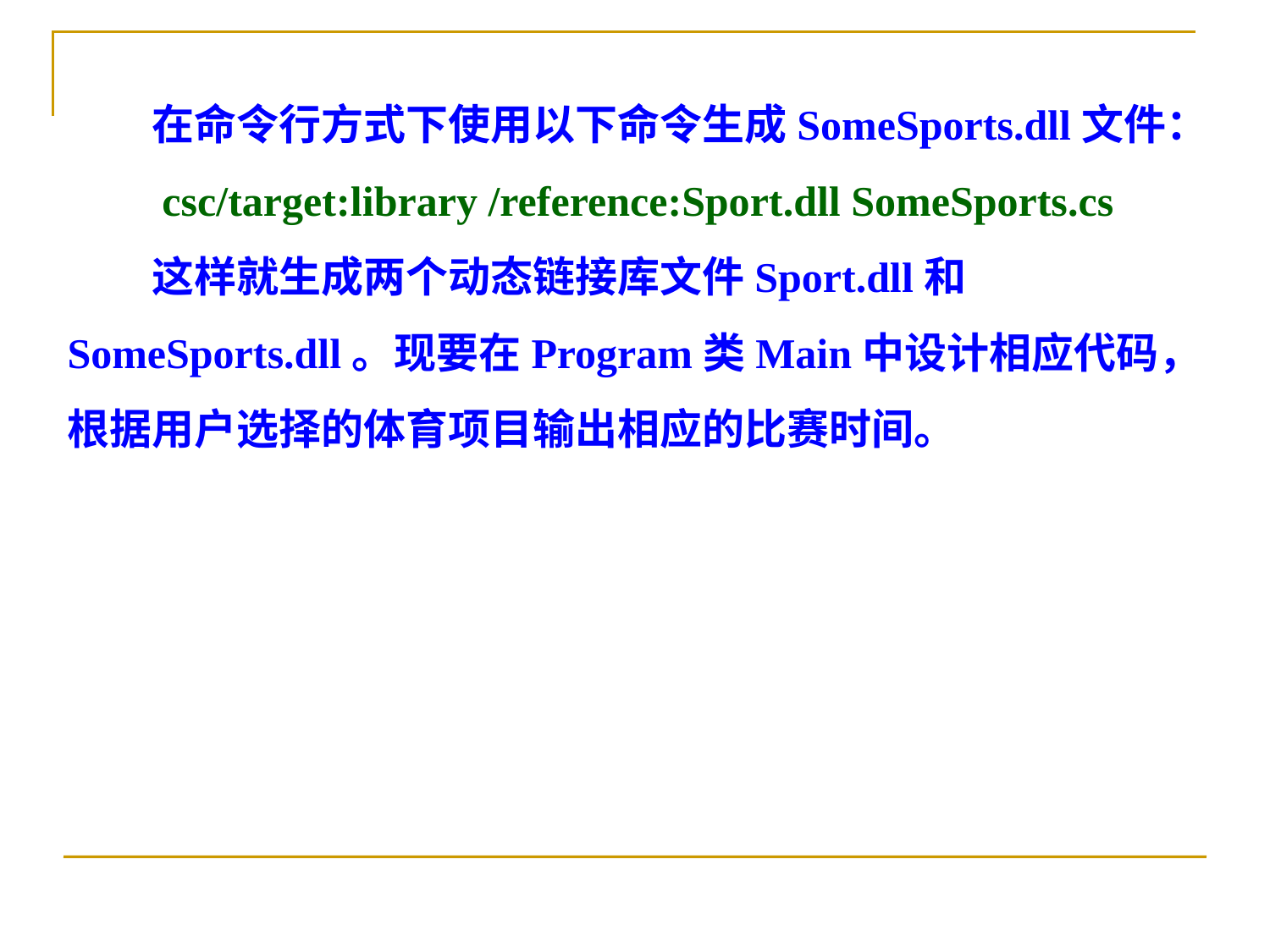

在命令行方式下使用以下命令生成SomeSports.dll文件：
　　csc/target:library /reference:Sport.dll SomeSports.cs
　　这样就生成两个动态链接库文件Sport.dll和SomeSports.dll。现要在Program类Main中设计相应代码，根据用户选择的体育项目输出相应的比赛时间。